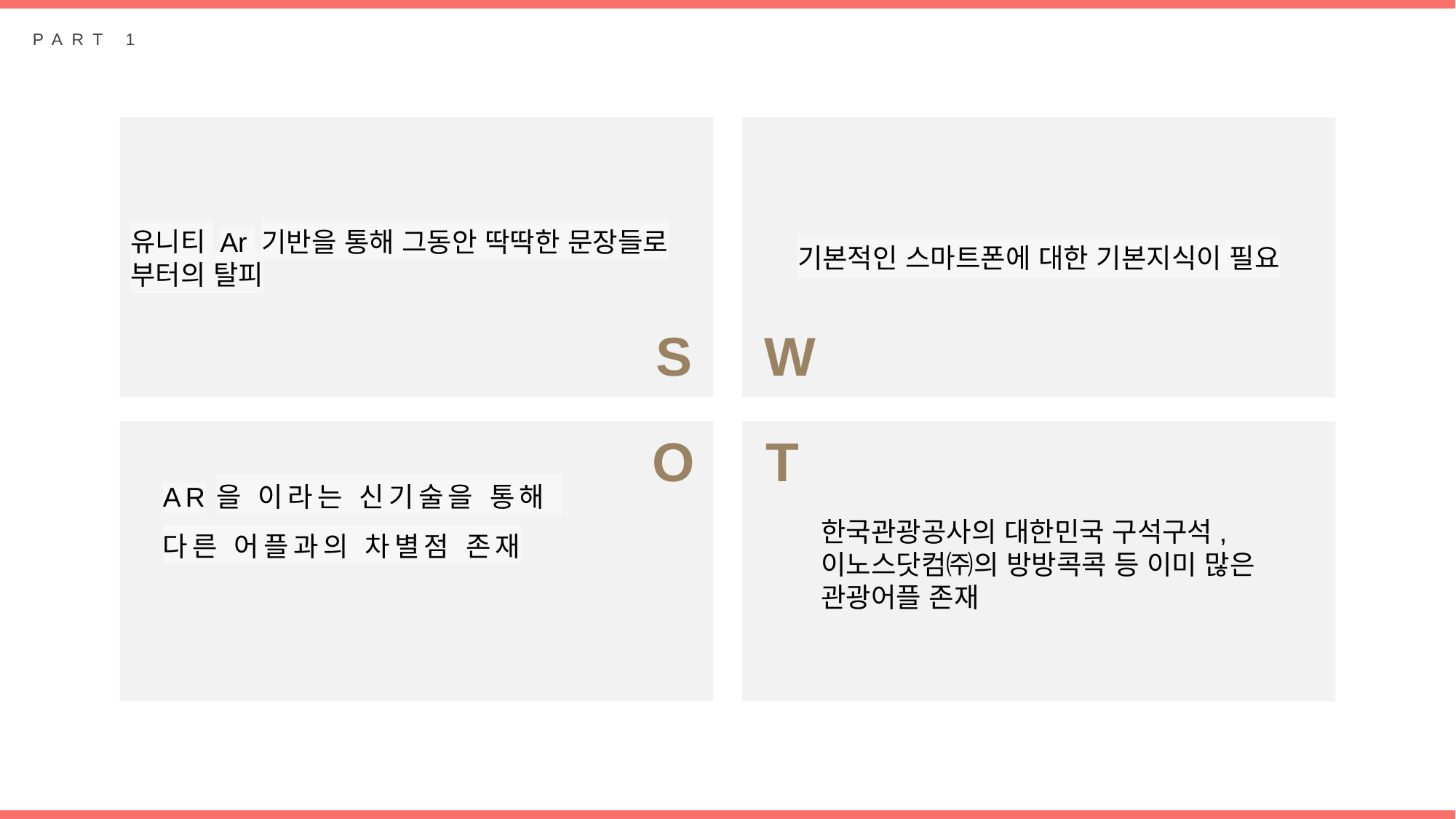

PART 1
기본적인 스마트폰에 대한 기본지식이 필요
유니티 Ar 기반을 통해 그동안 딱딱한 문장들로
부터의 탈피

S
W
O

T

AR을 이라는 신기술을 통해  다른 어플과의 차별점 존재
한국관광공사의 대한민국 구석구석,
이노스닷컴㈜의 방방콕콕 등 이미 많은 관광어플 존재